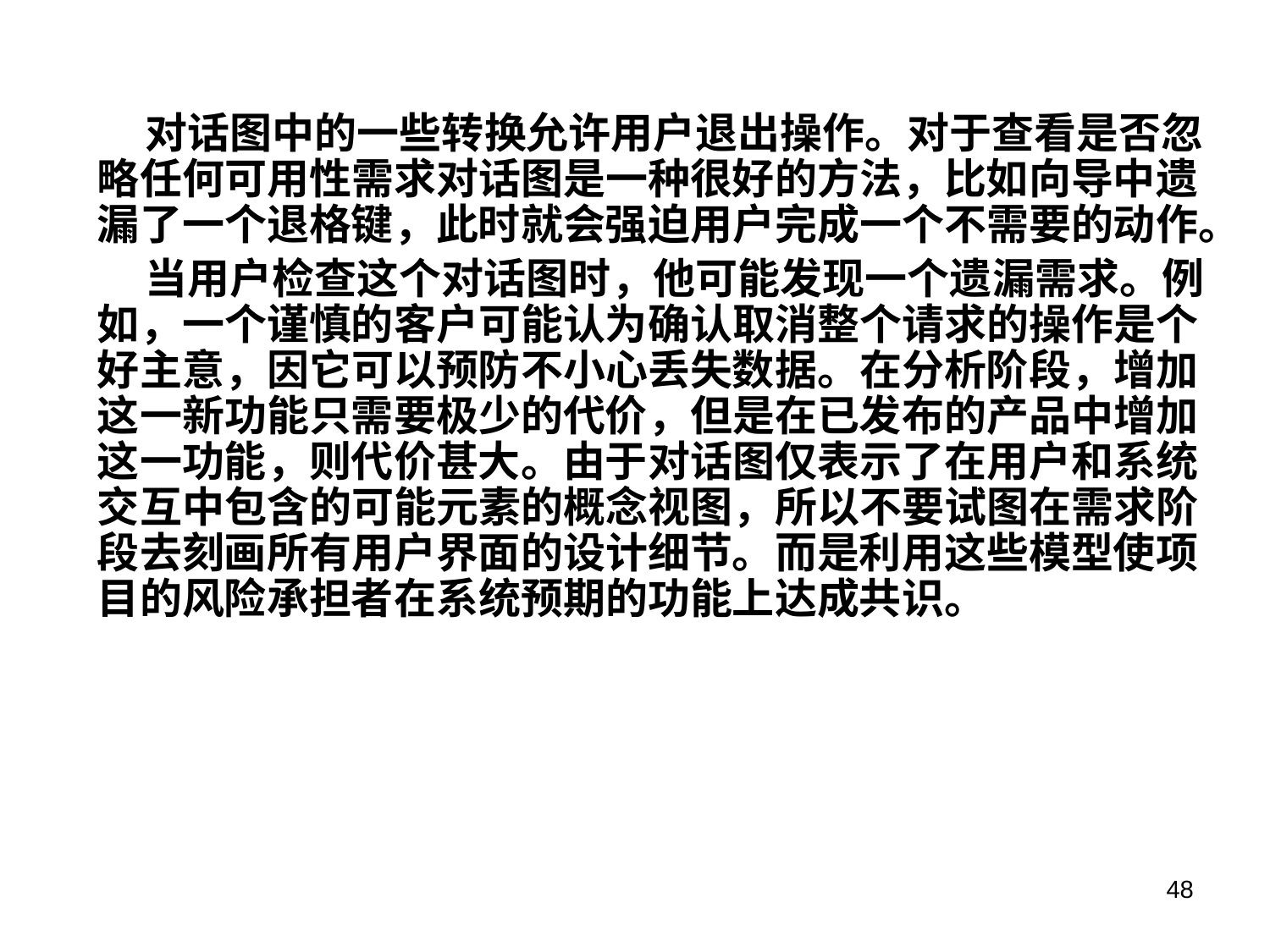

对话图中的一些转换允许用户退出操作。对于查看是否忽略任何可用性需求对话图是一种很好的方法，比如向导中遗漏了一个退格键，此时就会强迫用户完成一个不需要的动作。
    当用户检查这个对话图时，他可能发现一个遗漏需求。例如，一个谨慎的客户可能认为确认取消整个请求的操作是个好主意，因它可以预防不小心丢失数据。在分析阶段，增加这一新功能只需要极少的代价，但是在已发布的产品中增加这一功能，则代价甚大。由于对话图仅表示了在用户和系统交互中包含的可能元素的概念视图，所以不要试图在需求阶段去刻画所有用户界面的设计细节。而是利用这些模型使项目的风险承担者在系统预期的功能上达成共识。
48